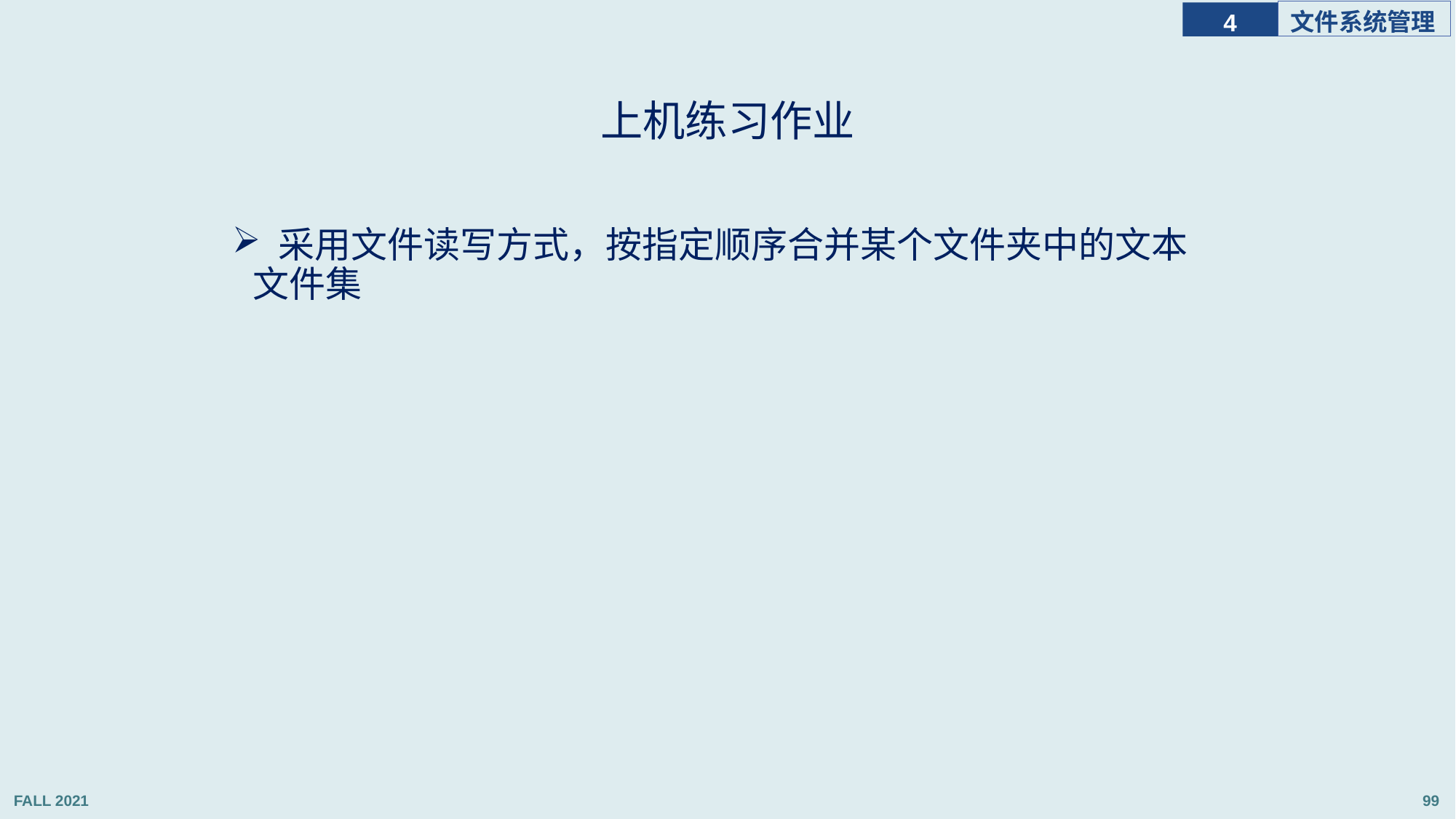

上机练习作业
 采用文件读写方式，按指定顺序合并某个文件夹中的文本文件集